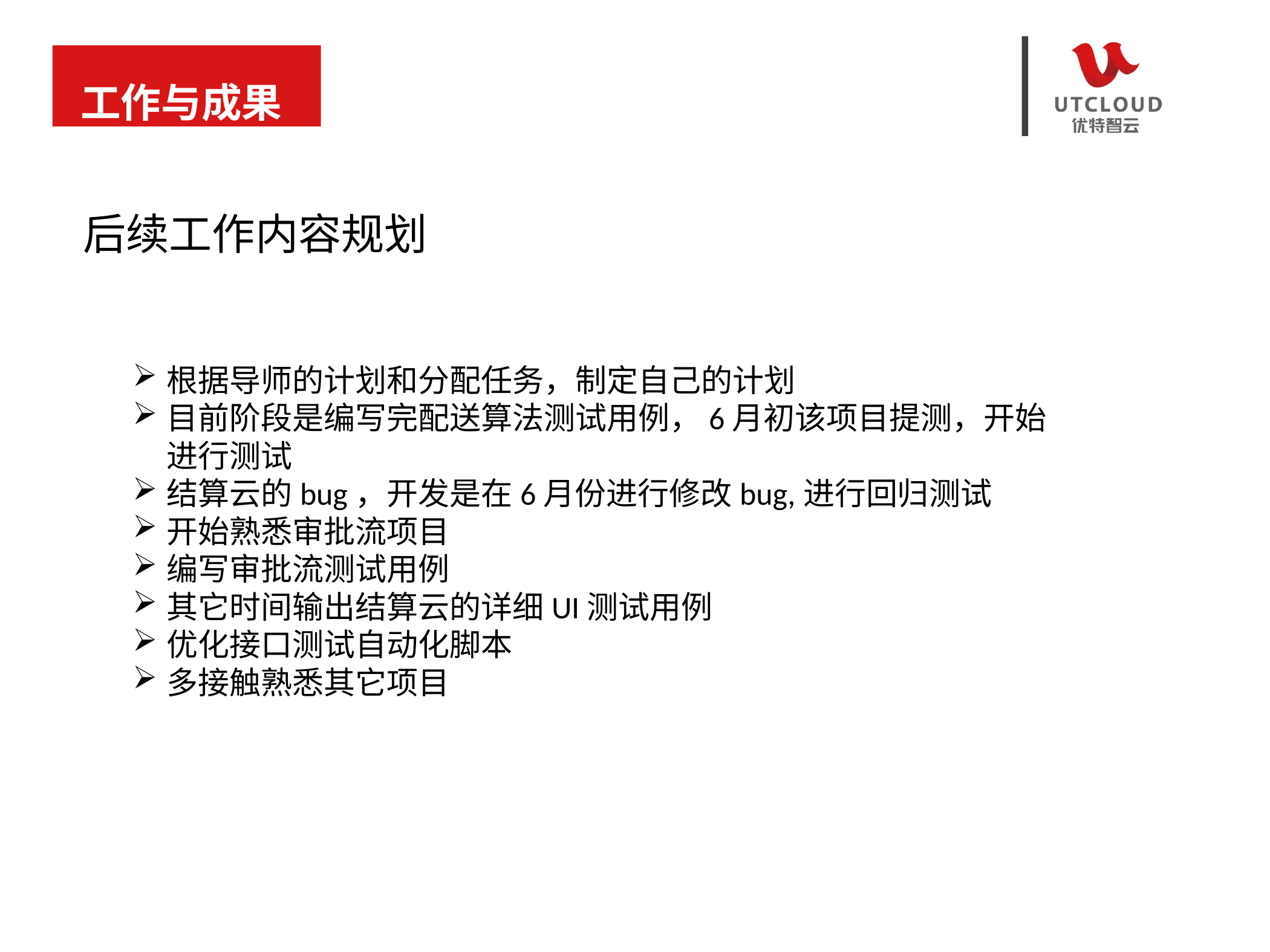

个人发展规划

工作与成果

        后续工作内容规划
根据导师的计划和分配任务，制定自己的计划
目前阶段是编写完配送算法测试用例，6月初该项目提测，开始进行测试
结算云的bug，开发是在6月份进行修改bug,进行回归测试
开始熟悉审批流项目
编写审批流测试用例
其它时间输出结算云的详细UI测试用例
优化接口测试自动化脚本
多接触熟悉其它项目